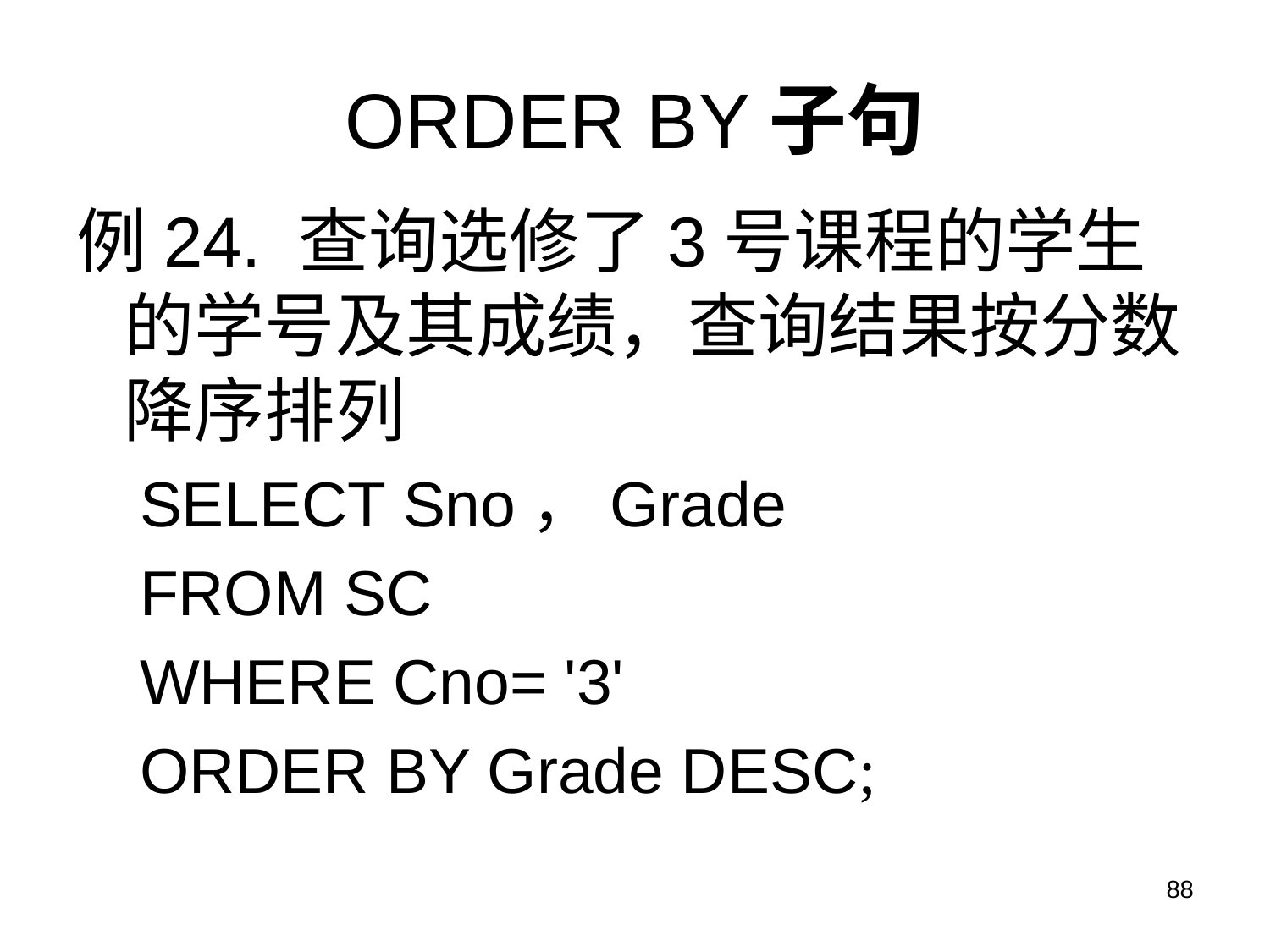

# ORDER BY子句
例24. 查询选修了3号课程的学生的学号及其成绩，查询结果按分数降序排列
SELECT Sno，Grade
FROM SC
WHERE Cno= '3'
ORDER BY Grade DESC;
88